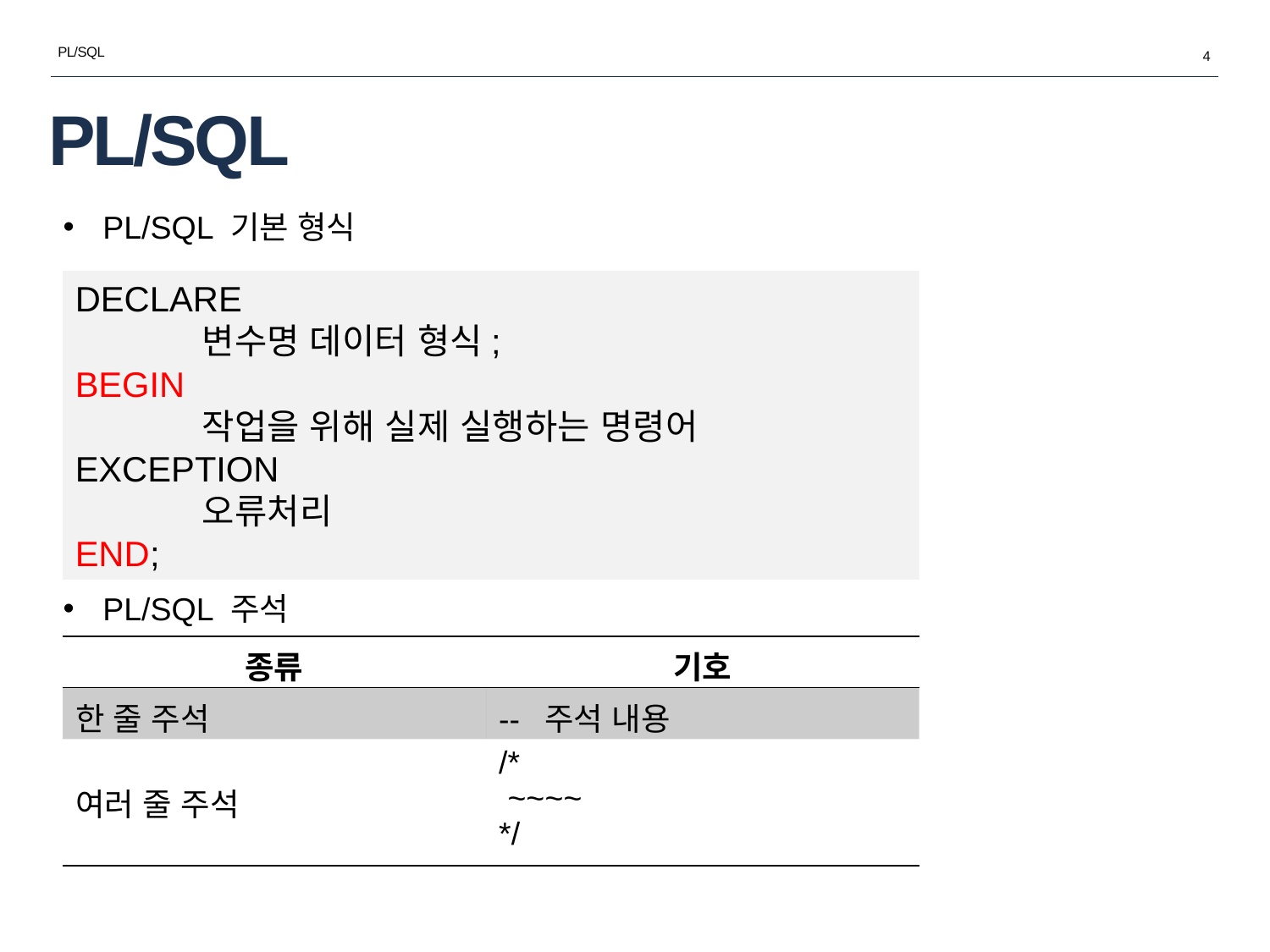

PL/SQL
4
# PL/SQL
PL/SQL 기본 형식
DECLARE
	변수명 데이터 형식;
BEGIN
	작업을 위해 실제 실행하는 명령어
EXCEPTION
	오류처리
END;
PL/SQL 주석
| 종류 | 기호 |
| --- | --- |
| 한 줄 주석 | -- 주석 내용 |
| 여러 줄 주석 | /\* ~~~~ \*/ |